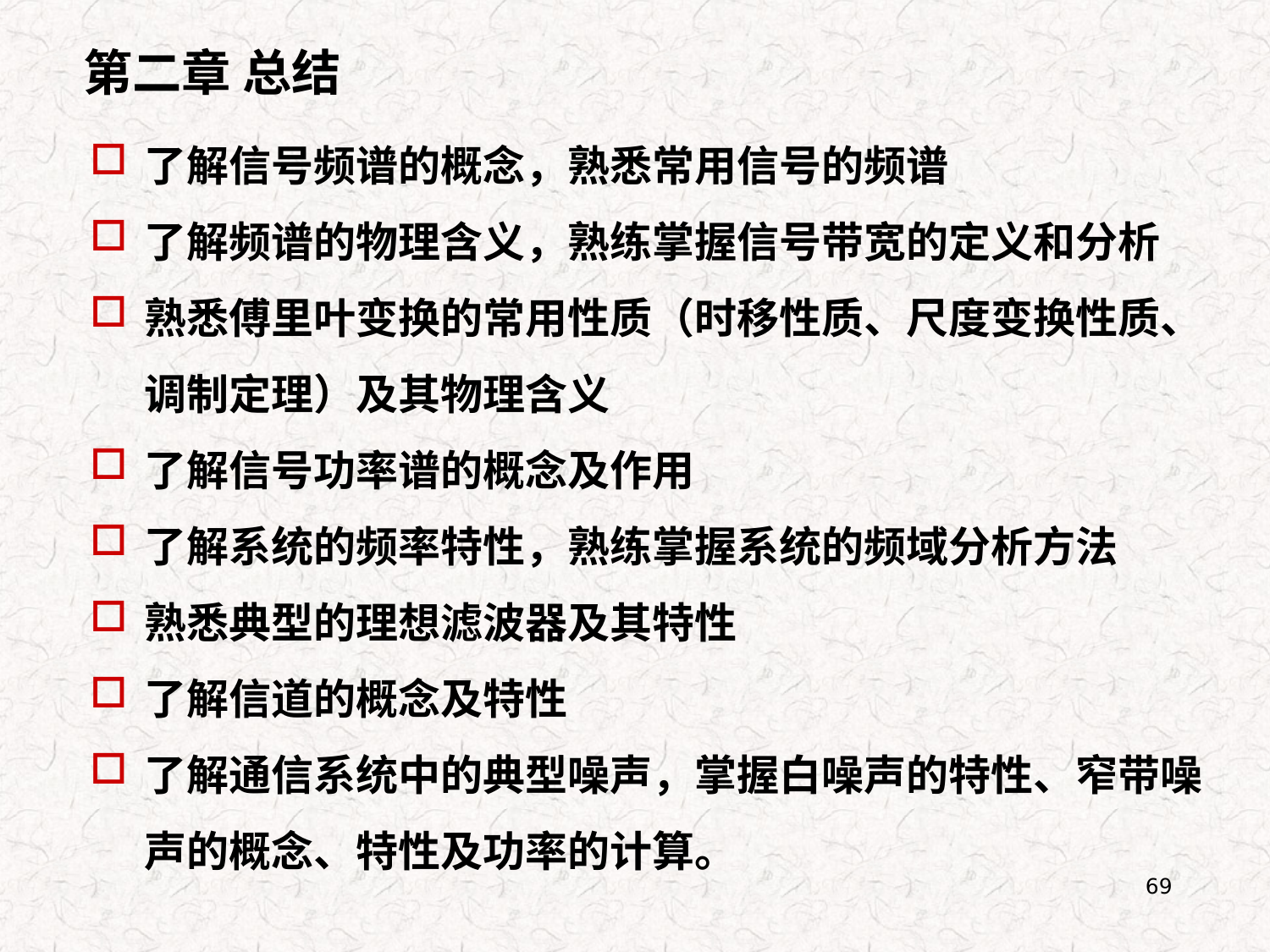

第二章 总结
了解信号频谱的概念，熟悉常用信号的频谱
了解频谱的物理含义，熟练掌握信号带宽的定义和分析
熟悉傅里叶变换的常用性质（时移性质、尺度变换性质、调制定理）及其物理含义
了解信号功率谱的概念及作用
了解系统的频率特性，熟练掌握系统的频域分析方法
熟悉典型的理想滤波器及其特性
了解信道的概念及特性
了解通信系统中的典型噪声，掌握白噪声的特性、窄带噪声的概念、特性及功率的计算。
69